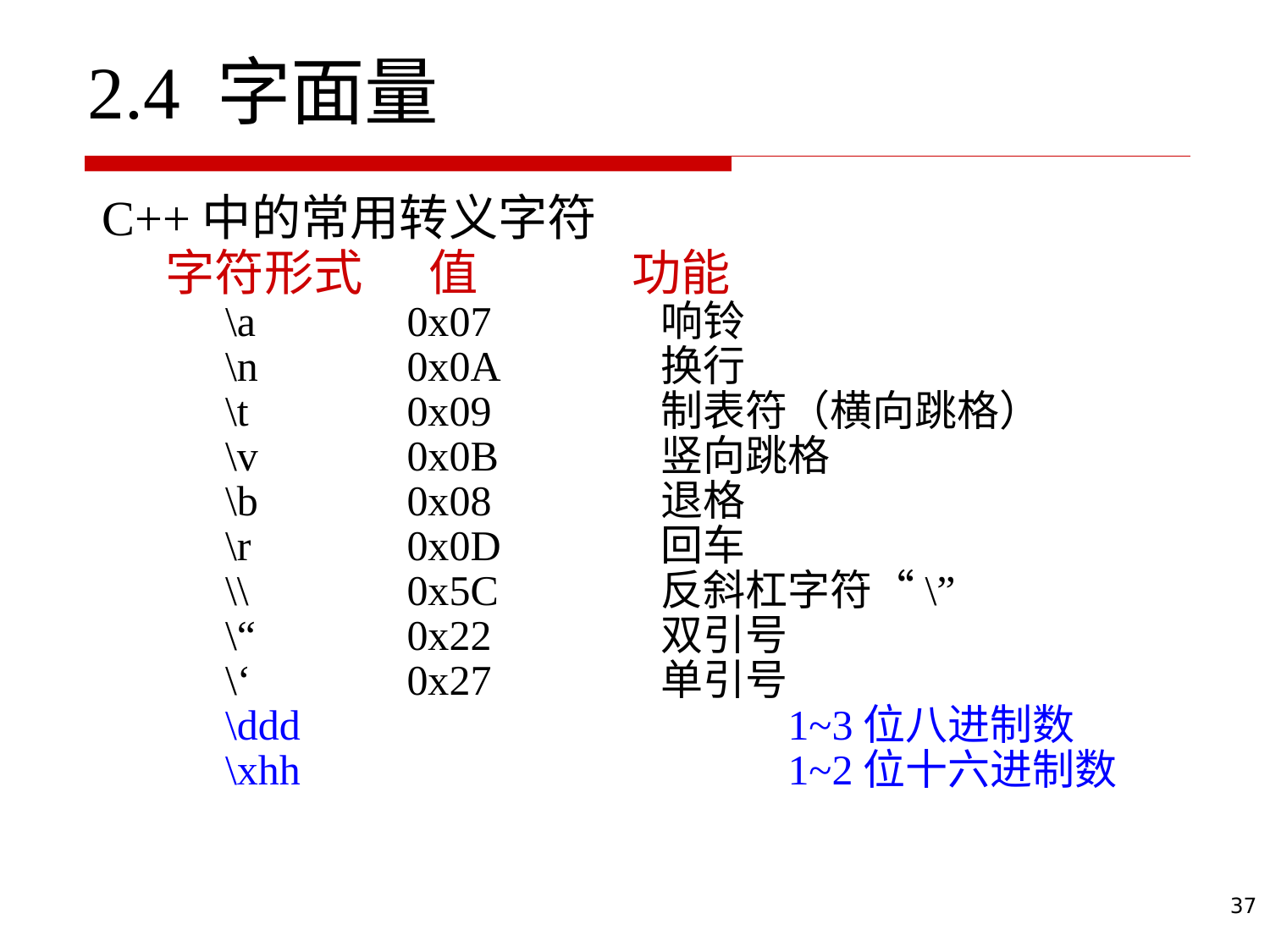

# 2.4 字面量
C++中的常用转义字符
      字符形式      值              功能
             \a		0x07		响铃
             \n		0x0A		换行
             \t		0x09		制表符（横向跳格）
             \v		0x0B		竖向跳格
             \b		0x08		退格
             \r		0x0D		回车
             \\		0x5C		反斜杠字符“\”
             \“		0x22		双引号
             \‘		0x27		单引号
             \ddd				1~3位八进制数
             \xhh				1~2位十六进制数
37